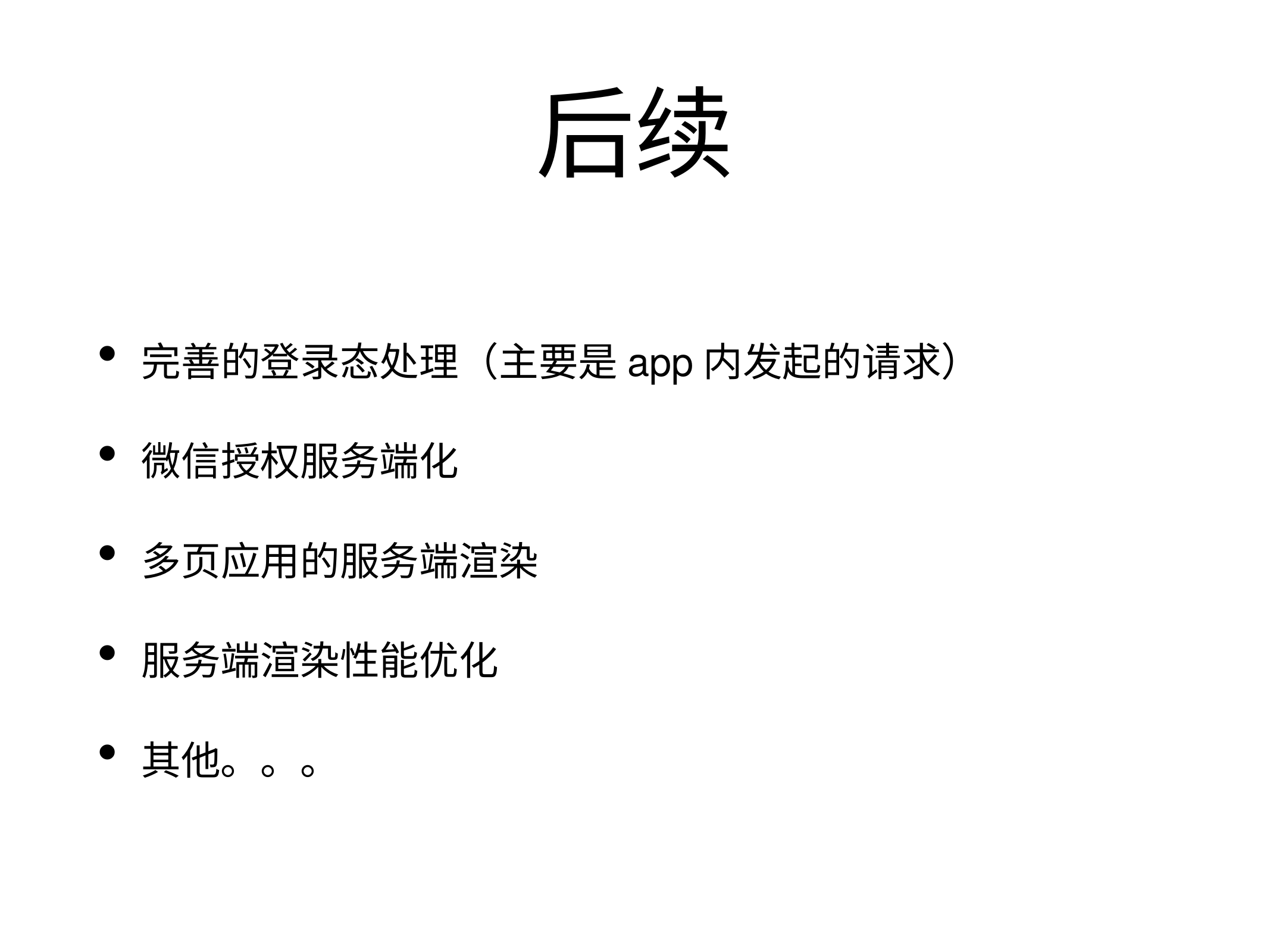

# 后续
完善的登录态处理（主要是app内发起的请求）
微信授权服务端化
多页应用的服务端渲染
服务端渲染性能优化
其他。。。